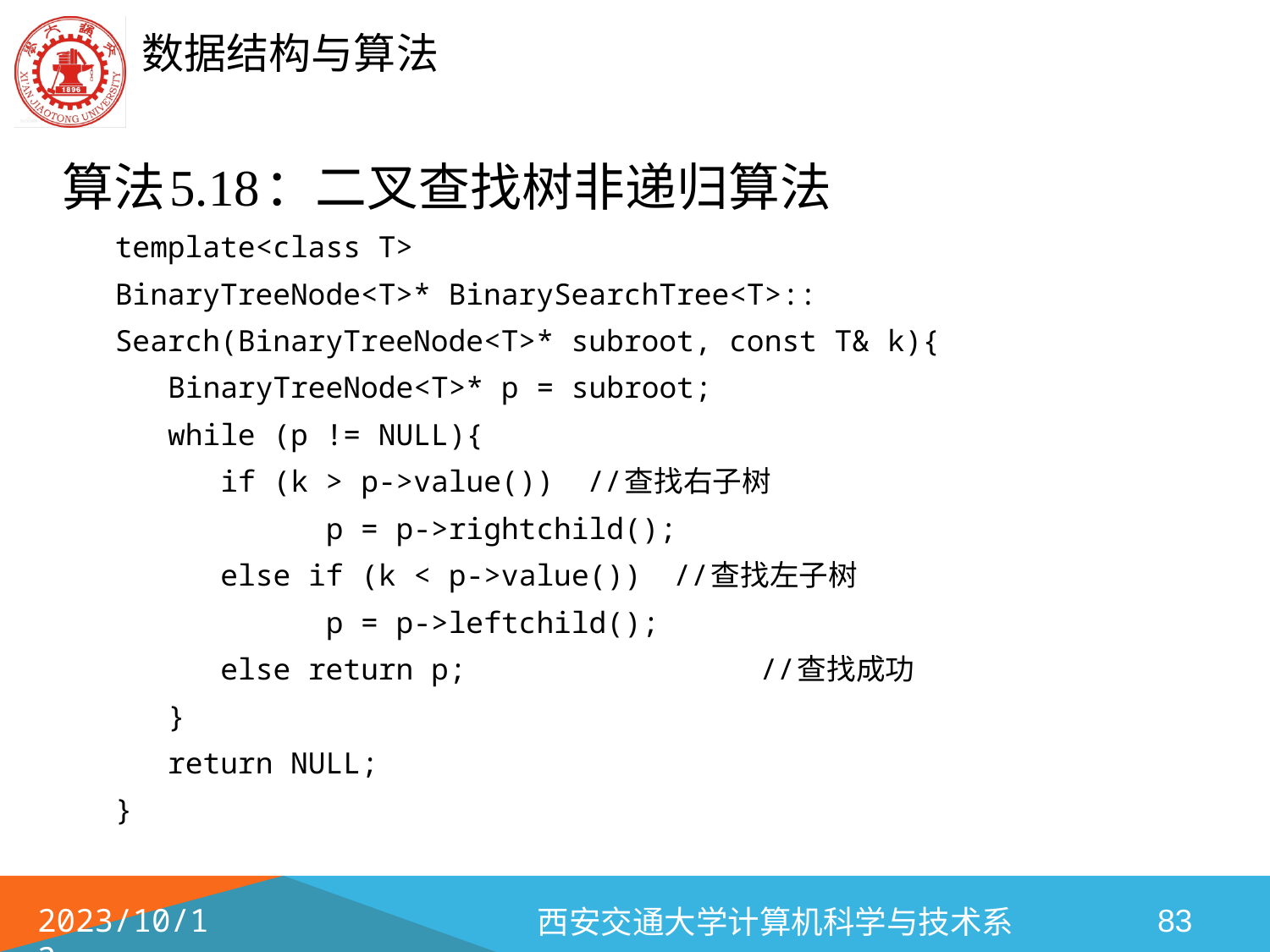

算法5.18：二叉查找树非递归算法
   template<class T>
   BinaryTreeNode<T>* BinarySearchTree<T>::
   Search(BinaryTreeNode<T>* subroot, const T& k){
      BinaryTreeNode<T>* p = subroot;
      while (p != NULL){
         if (k > p->value())		//查找右子树
               p = p->rightchild();
         else if (k < p->value())		//查找左子树
               p = p->leftchild();
         else return p;	              	//查找成功
      }
      return NULL;
   }